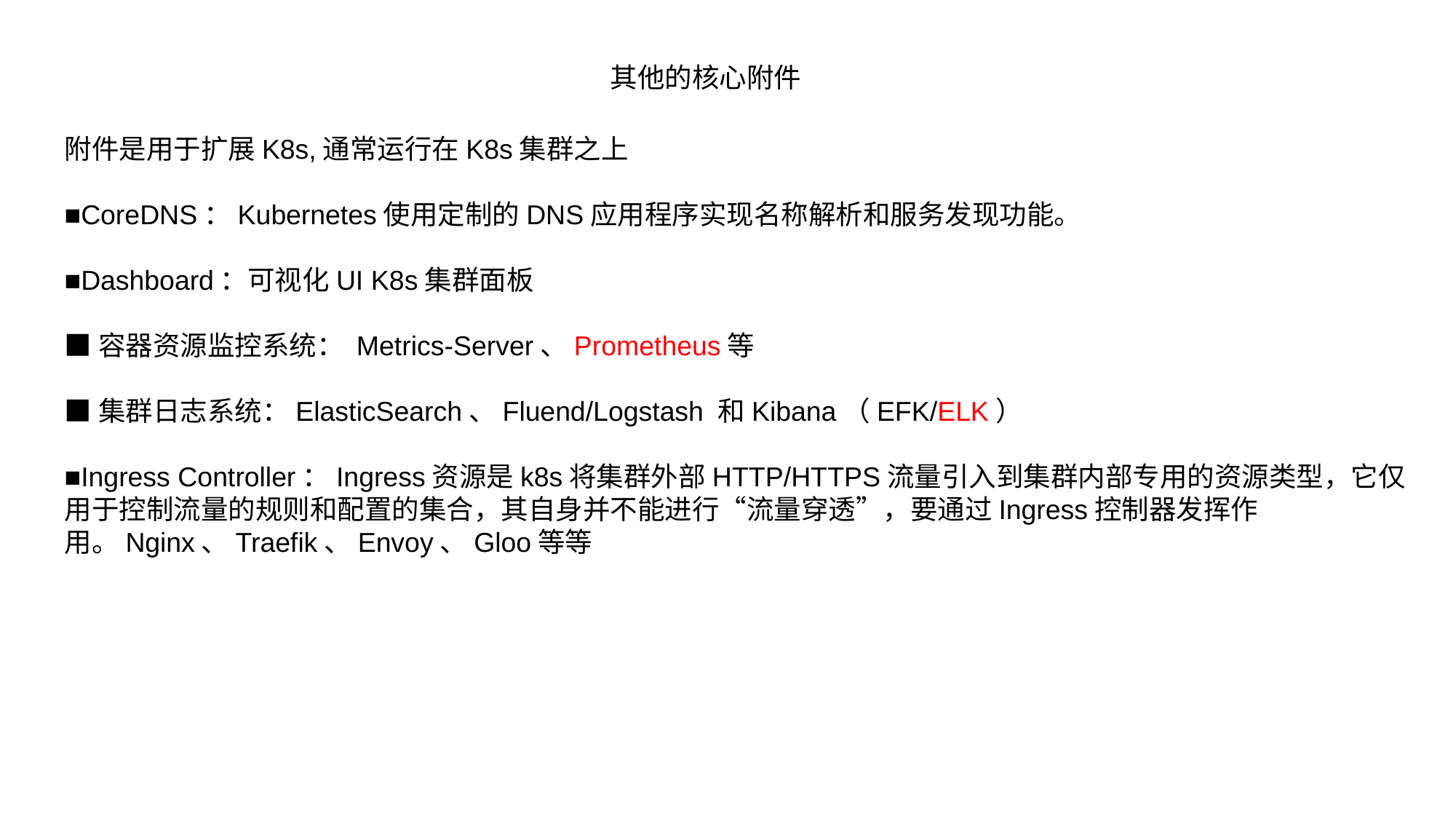

其他的核心附件
附件是用于扩展K8s,通常运行在K8s集群之上

■CoreDNS：Kubernetes使用定制的DNS应用程序实现名称解析和服务发现功能。

■Dashboard：可视化UI K8s集群面板

■容器资源监控系统： Metrics-Server、Prometheus等

■集群日志系统：ElasticSearch、Fluend/Logstash 和Kibana（EFK/ELK）

■Ingress Controller：Ingress资源是k8s将集群外部HTTP/HTTPS流量引入到集群内部专用的资源类型，它仅用于控制流量的规则和配置的集合，其自身并不能进行“流量穿透”，要通过Ingress控制器发挥作用。Nginx、Traefik、Envoy、Gloo等等